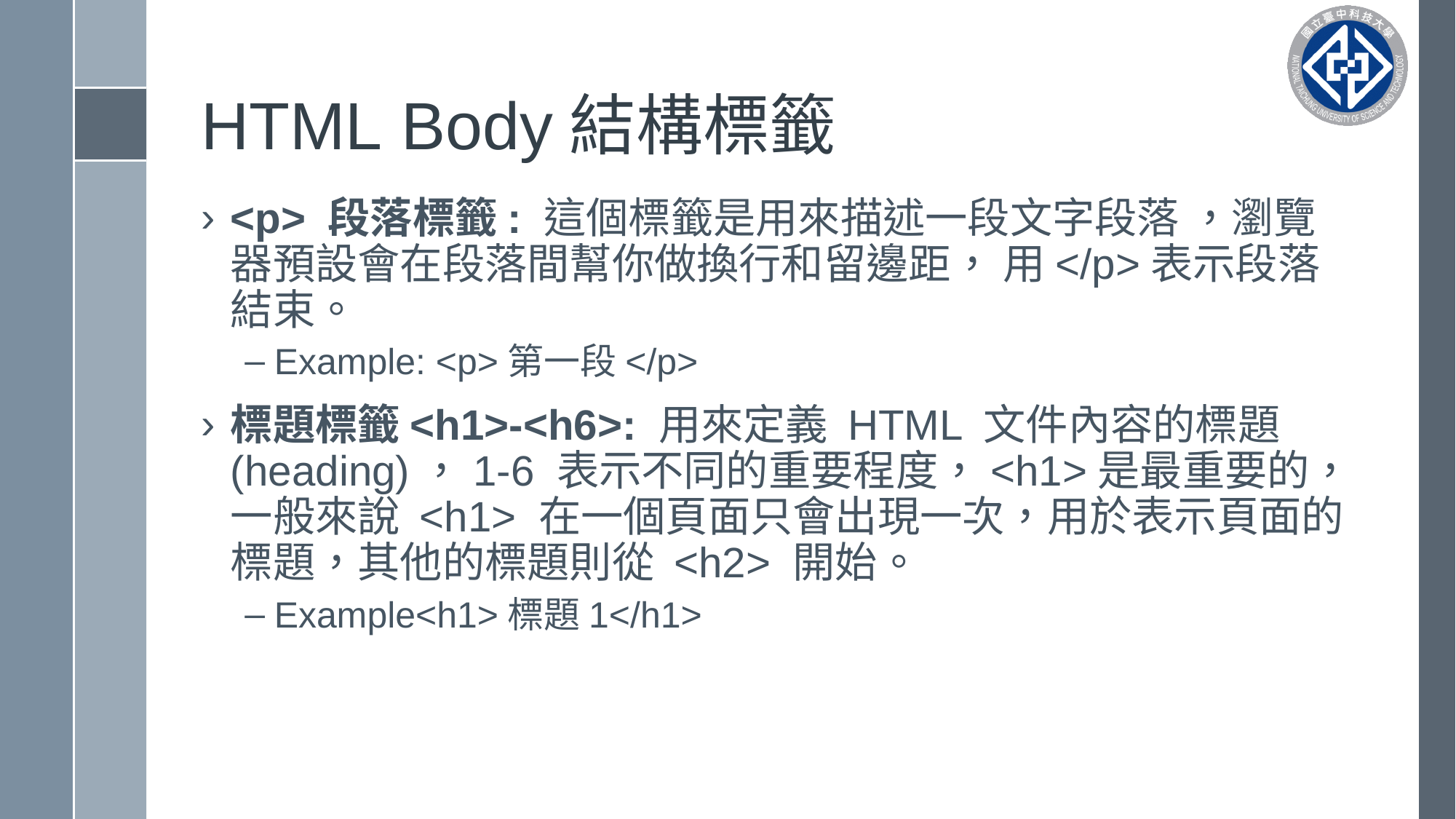

# HTML Body結構標籤
<p> 段落標籤: 這個標籤是用來描述一段文字段落 ，瀏覽器預設會在段落間幫你做換行和留邊距， 用</p>表示段落結束。
Example: <p>第一段</p>
標題標籤<h1>-<h6>: 用來定義 HTML 文件內容的標題 (heading)，1-6 表示不同的重要程度，<h1>是最重要的，一般來說 <h1> 在一個頁面只會出現一次，用於表示頁面的標題，其他的標題則從 <h2> 開始。
Example<h1>標題1</h1>